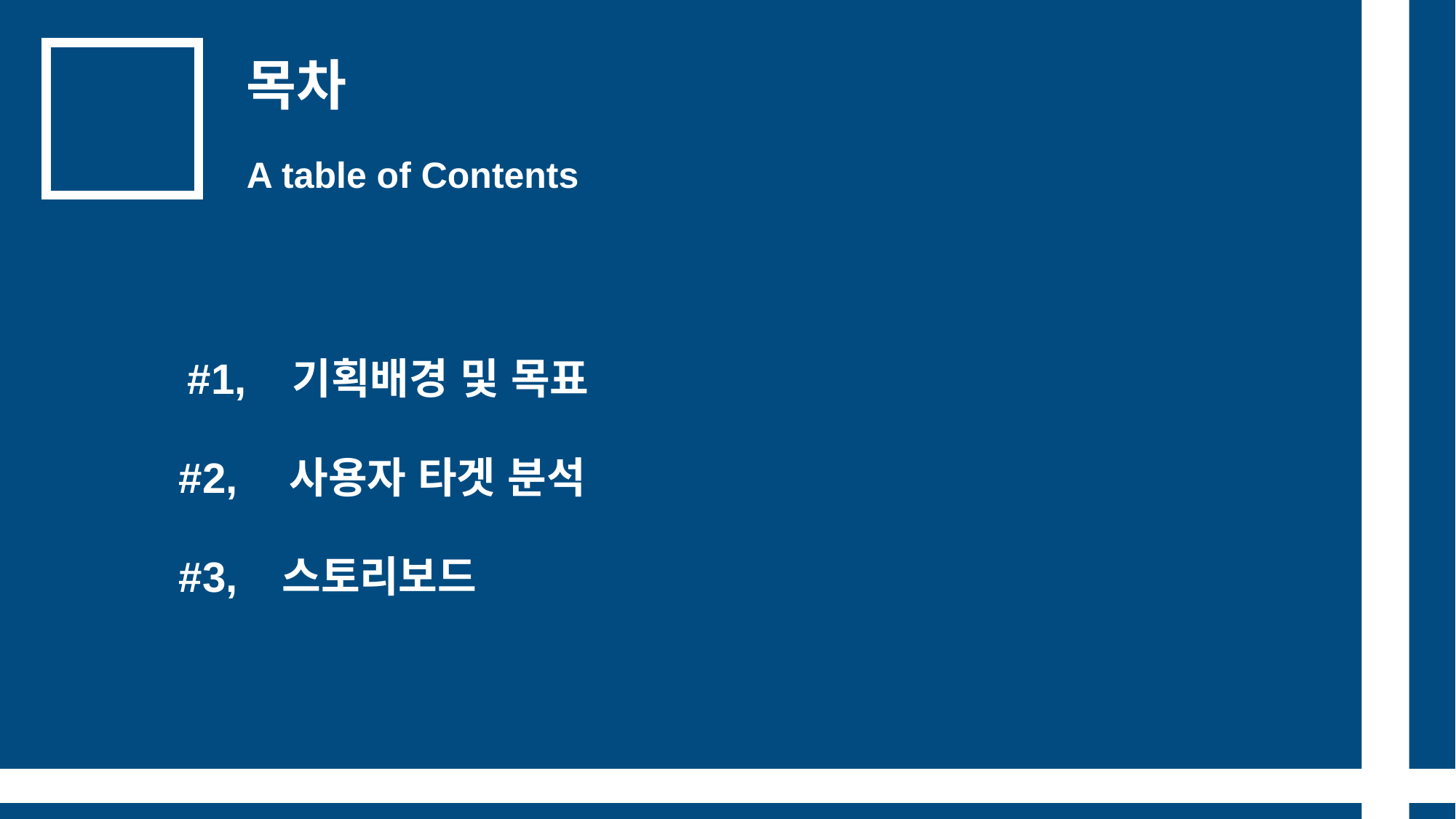

목차
A table of Contents
#1,   기획배경 및 목표

#2,
사용자 타겟 분석
#3,
스토리보드